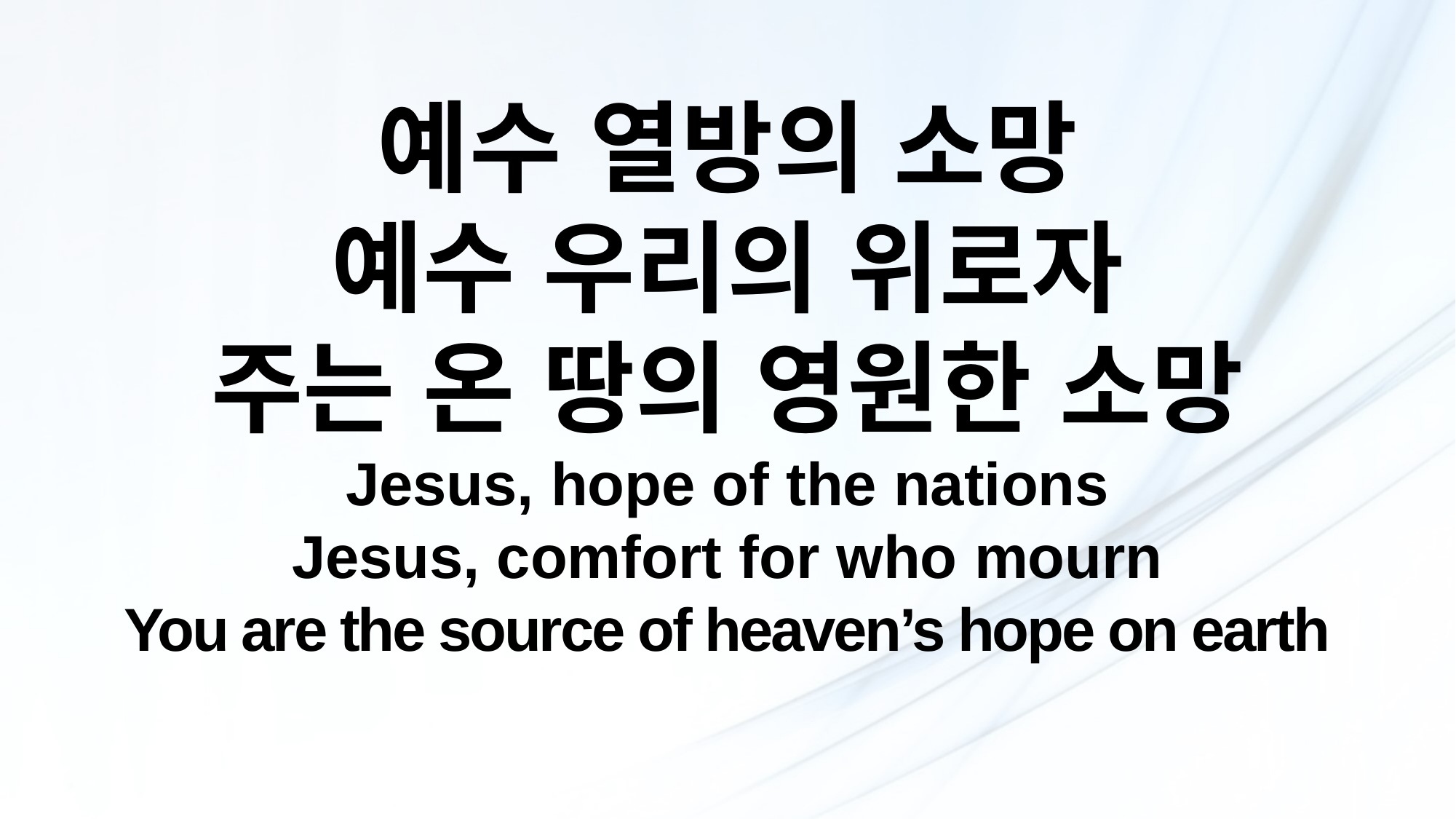

예수 열방의 소망
예수 우리의 위로자
주는 온 땅의 영원한 소망
Jesus, hope of the nations
Jesus, comfort for who mourn
You are the source of heaven’s hope on earth